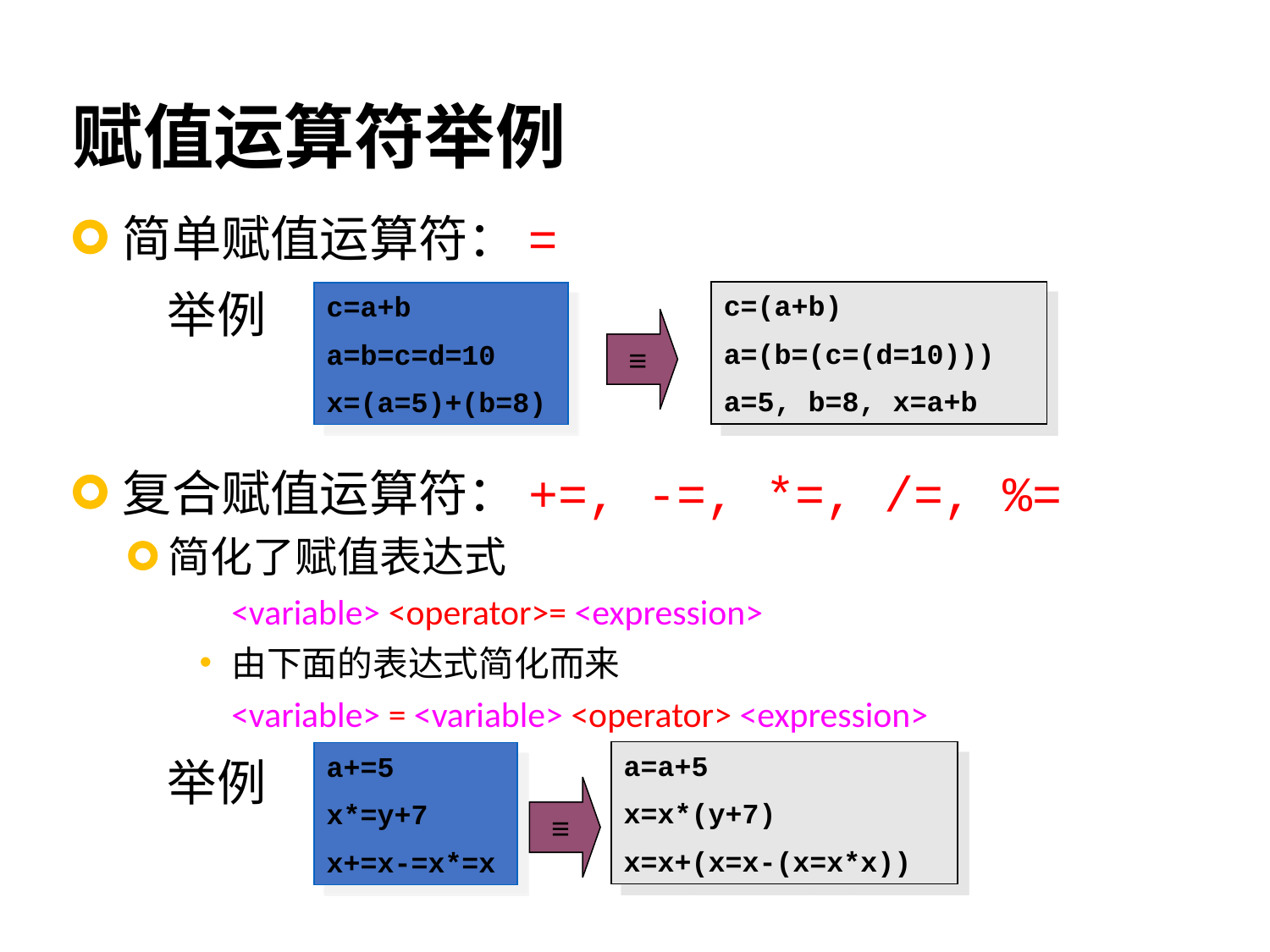

# 赋值运算符举例
简单赋值运算符：=
   举例

复合赋值运算符：+=, -=, *=, /=, %=
简化了赋值表达式
	<variable> <operator>= <expression>
由下面的表达式简化而来
	<variable> = <variable> <operator> <expression>
   举例
c=(a+b)
a=(b=(c=(d=10)))
a=5, b=8, x=a+b
c=a+b
a=b=c=d=10
x=(a=5)+(b=8)
≡
a=a+5
x=x*(y+7)
x=x+(x=x-(x=x*x))
a+=5
x*=y+7
x+=x-=x*=x
≡